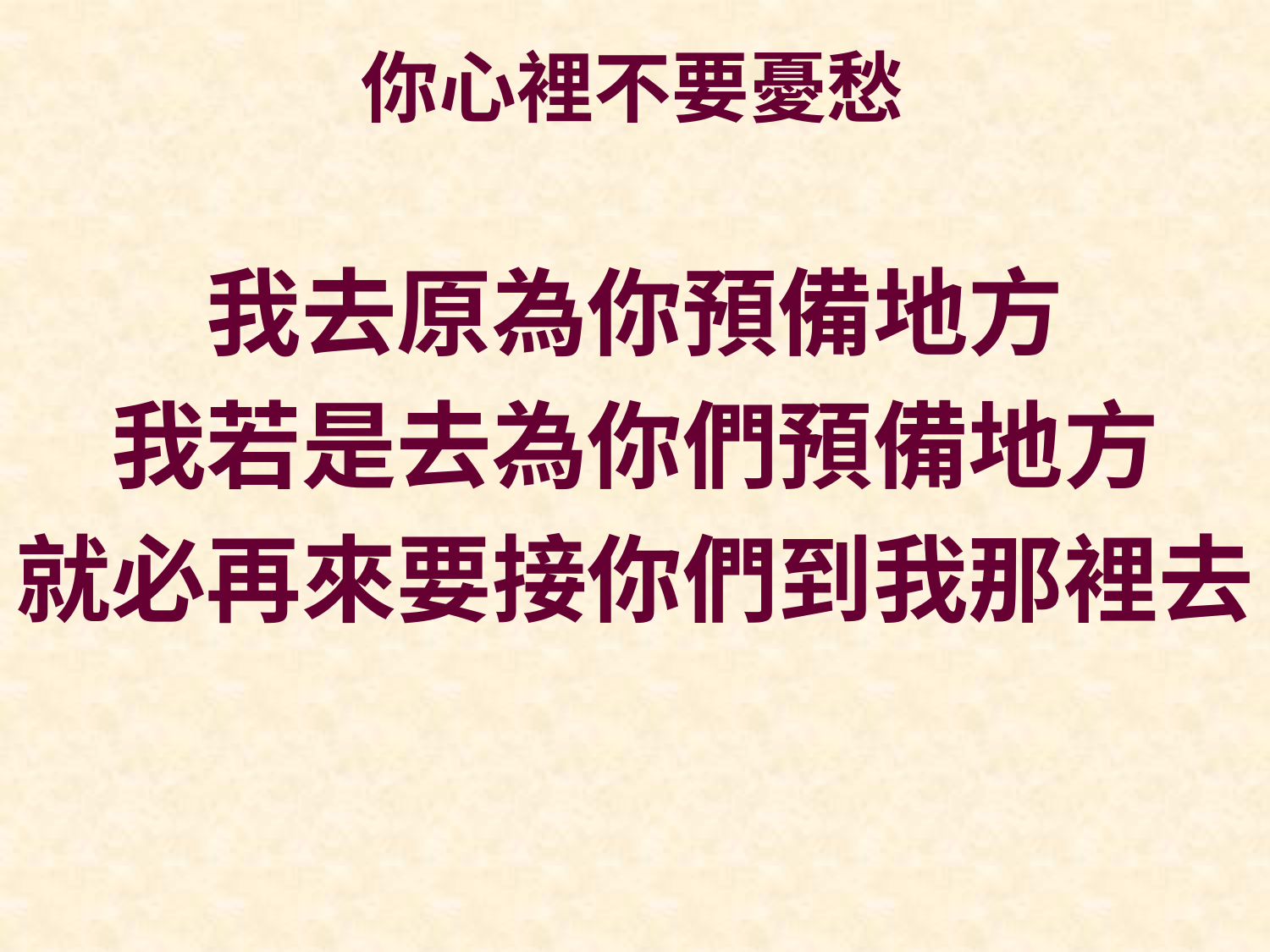

# 你心裡不要憂愁
我去原為你預備地方
我若是去為你們預備地方
就必再來要接你們到我那裡去